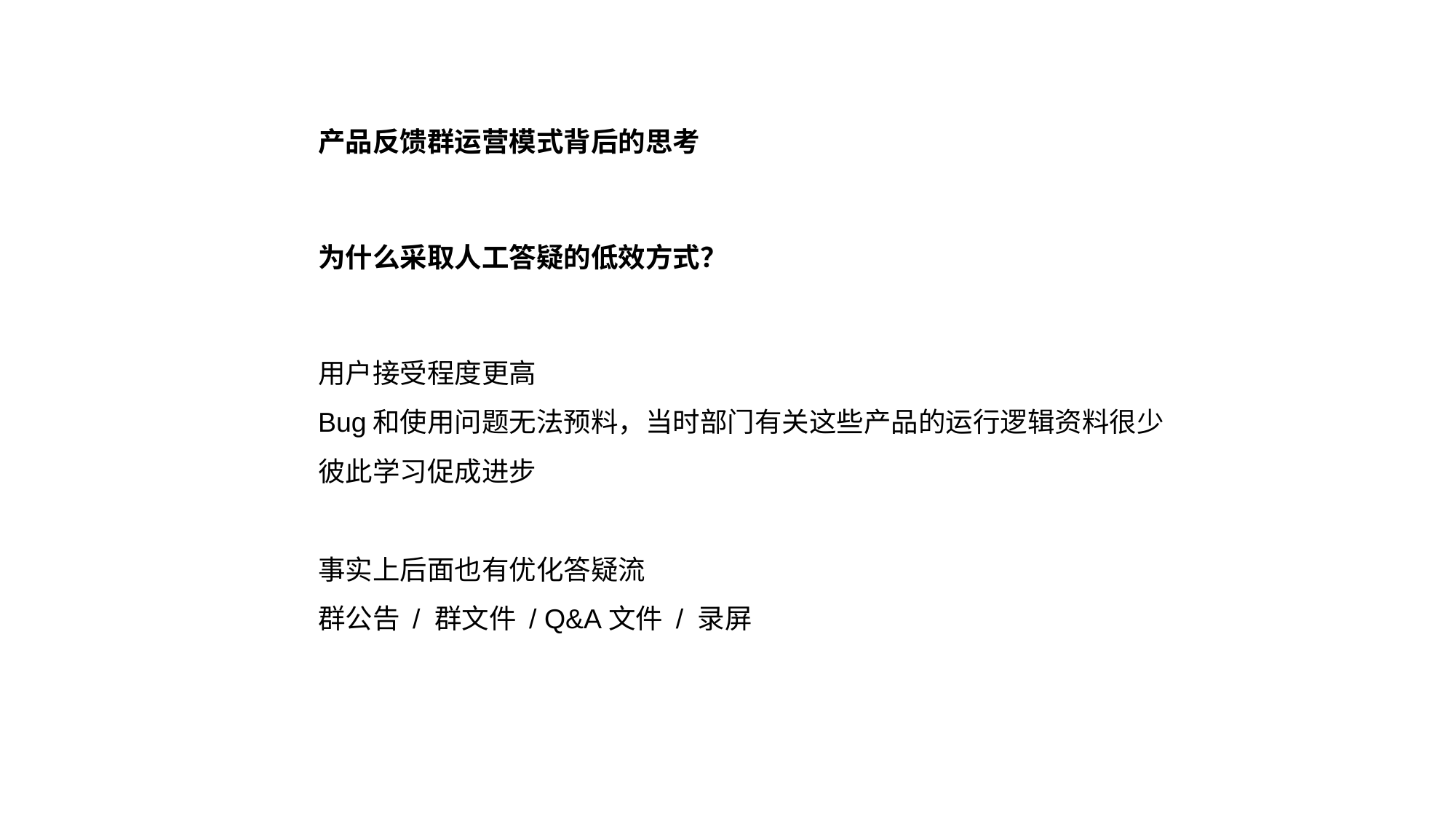

产品反馈群运营模式背后的思考
为什么采取人工答疑的低效方式？
用户接受程度更高
Bug和使用问题无法预料，当时部门有关这些产品的运行逻辑资料很少
彼此学习促成进步

事实上后面也有优化答疑流
群公告 / 群文件 / Q&A文件 / 录屏